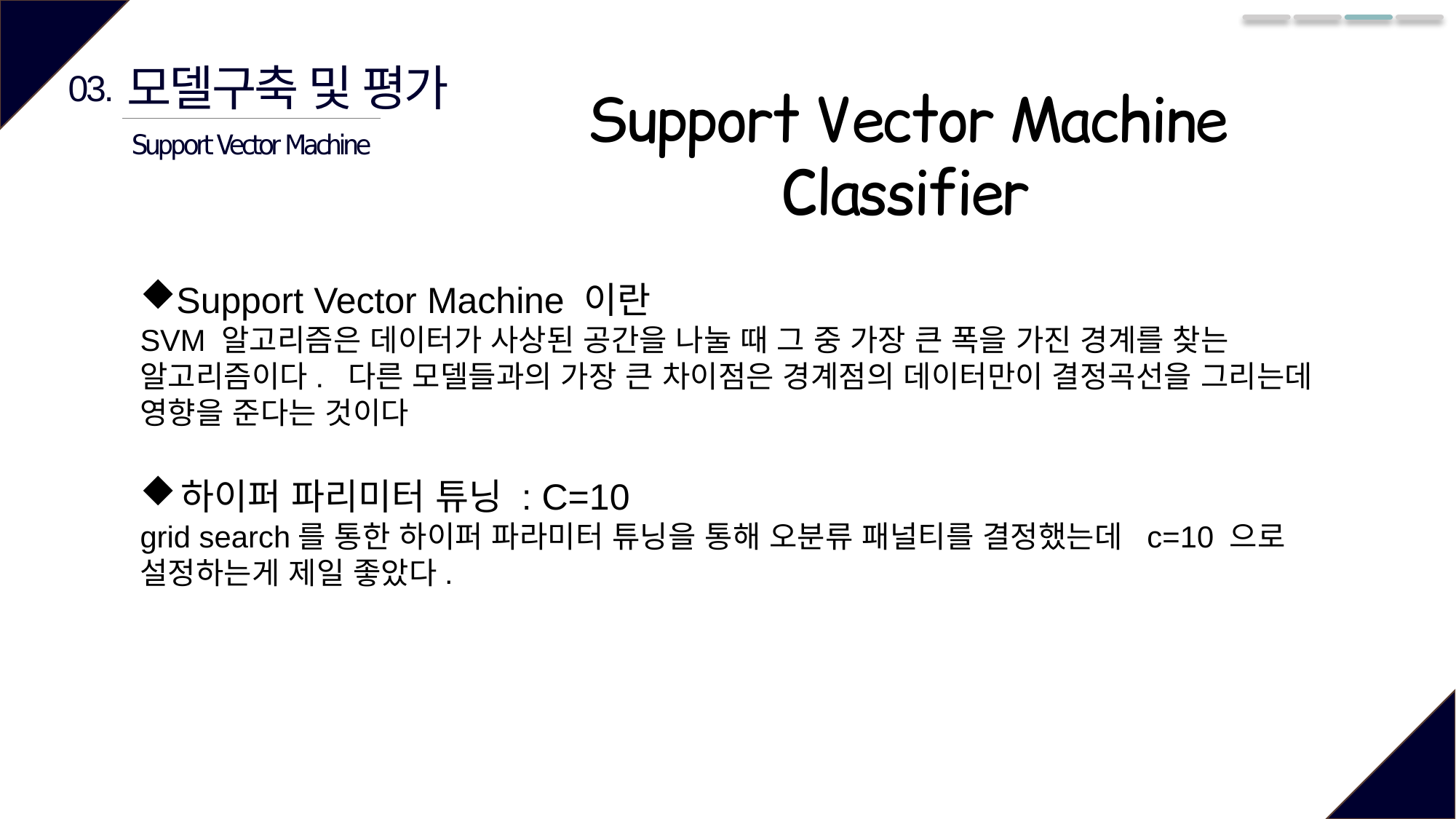

모델구축 및 평가
03.
Support Vector Machine Classifier
Support Vector Machine
Support Vector Machine 이란
SVM 알고리즘은 데이터가 사상된 공간을 나눌 때 그 중 가장 큰 폭을 가진 경계를 찾는 알고리즘이다.  다른 모델들과의 가장 큰 차이점은 경계점의 데이터만이 결정곡선을 그리는데 영향을 준다는 것이다

하이퍼 파리미터 튜닝 : C=10
grid search를 통한 하이퍼 파라미터 튜닝을 통해 오분류 패널티를 결정했는데  c=10 으로 설정하는게 제일 좋았다.